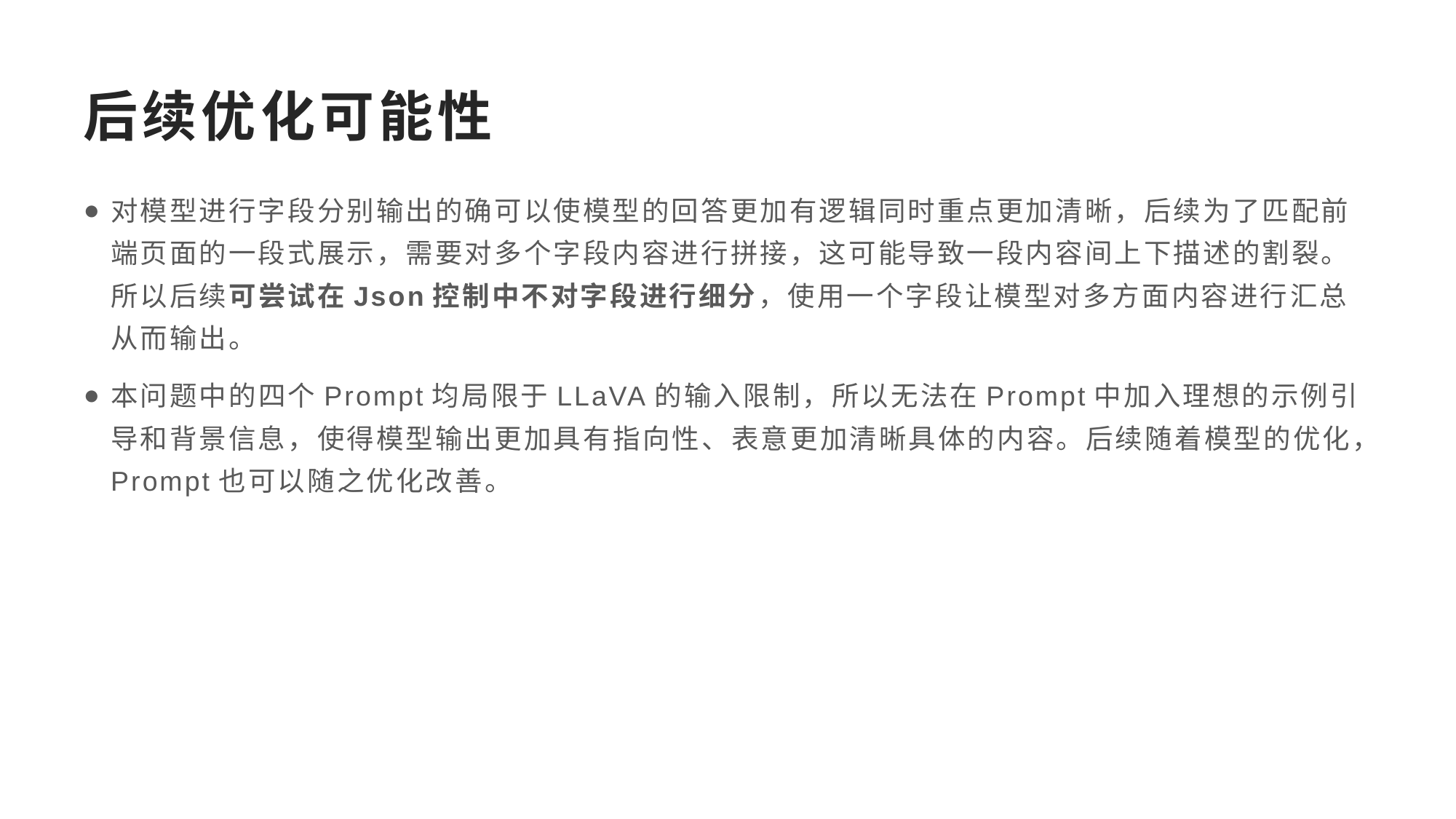

# 后续优化可能性
对模型进行字段分别输出的确可以使模型的回答更加有逻辑同时重点更加清晰，后续为了匹配前端页面的一段式展示，需要对多个字段内容进行拼接，这可能导致一段内容间上下描述的割裂。所以后续可尝试在Json控制中不对字段进行细分，使用一个字段让模型对多方面内容进行汇总从而输出。
本问题中的四个Prompt均局限于LLaVA的输入限制，所以无法在Prompt中加入理想的示例引导和背景信息，使得模型输出更加具有指向性、表意更加清晰具体的内容。后续随着模型的优化，Prompt也可以随之优化改善。